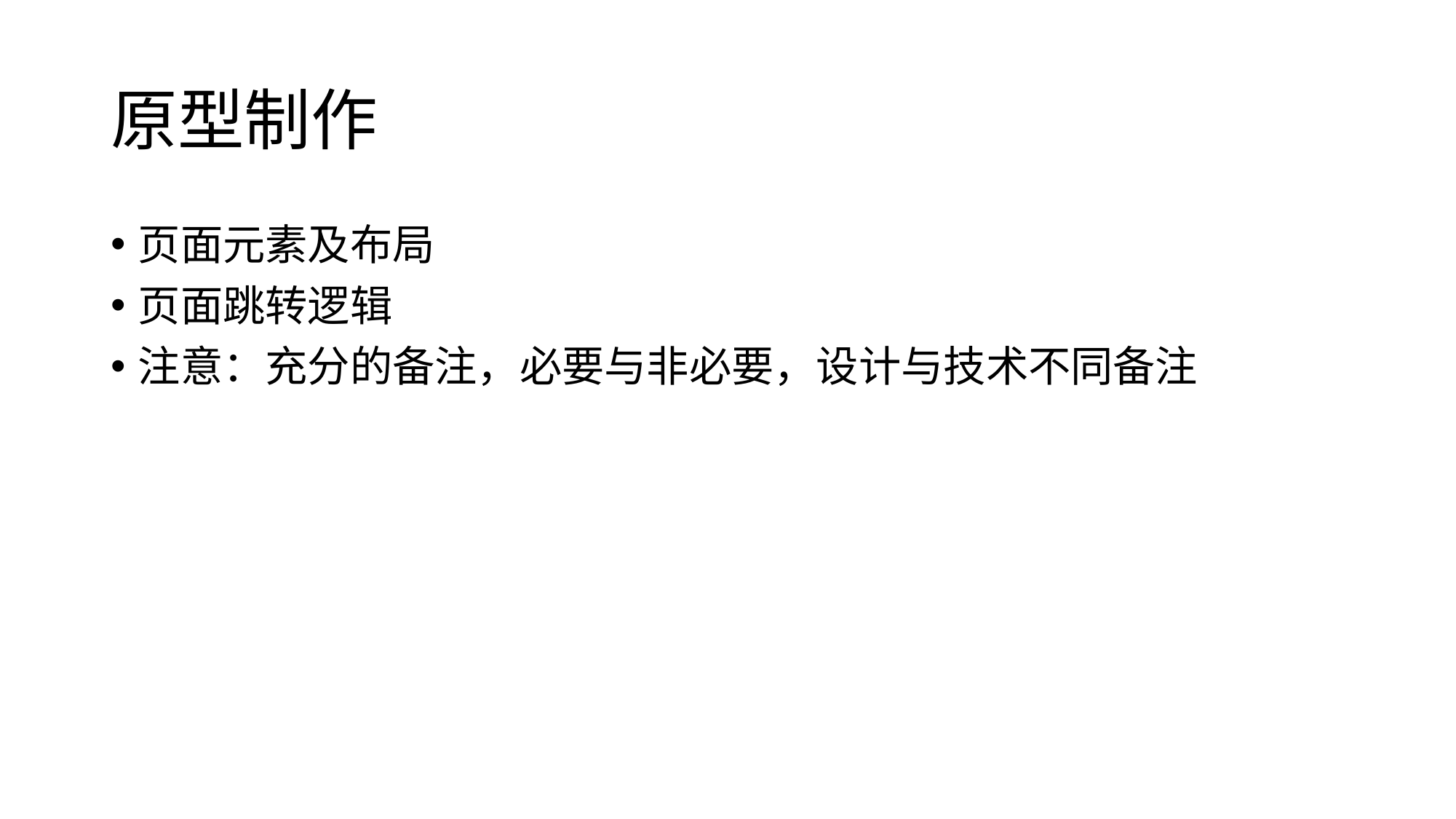

# 原型制作
页面元素及布局
页面跳转逻辑
注意：充分的备注，必要与非必要，设计与技术不同备注